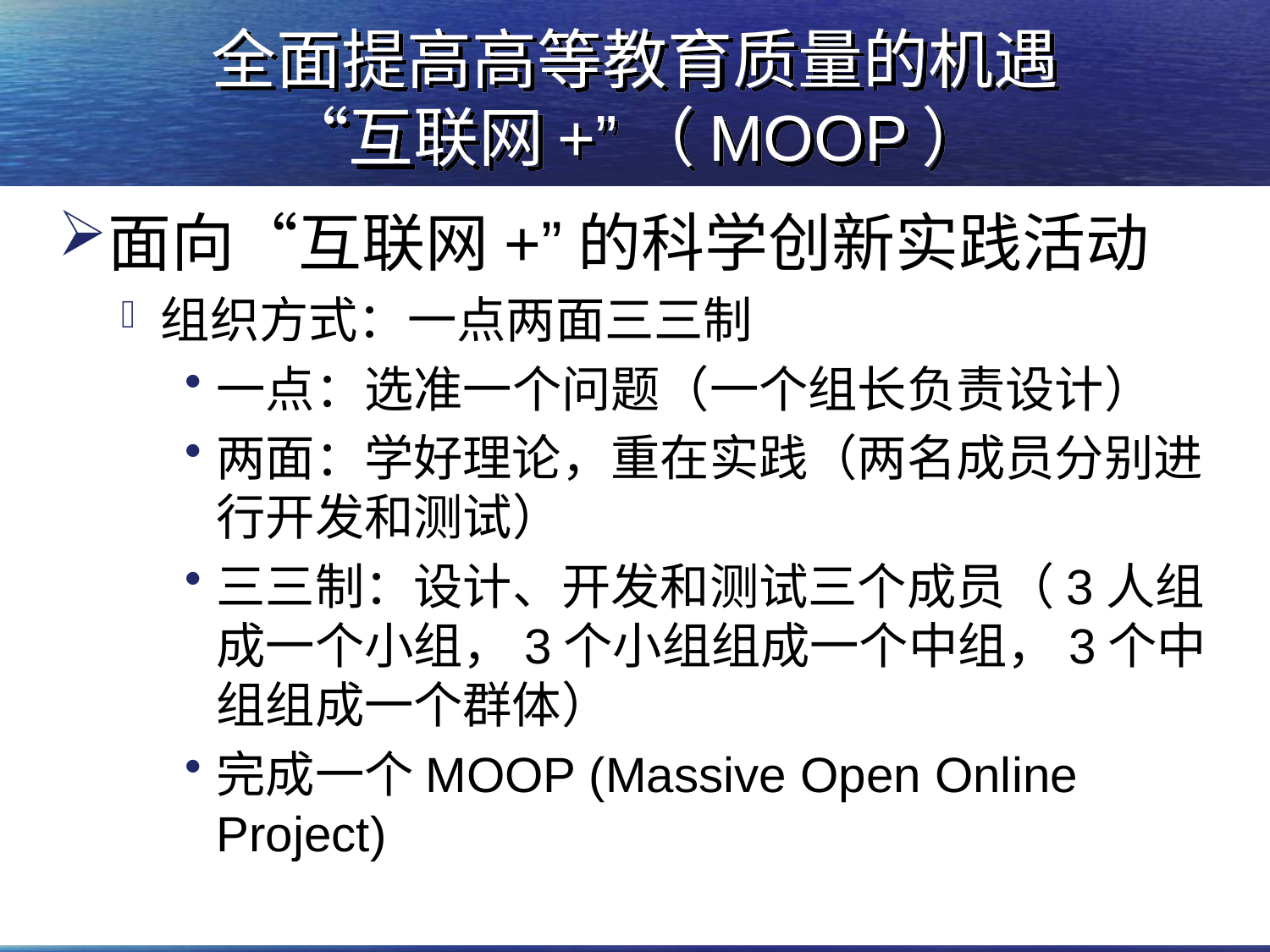

# 全面提高高等教育质量的机遇 “互联网+”（MOOP）
面向“互联网+”的科学创新实践活动
组织方式：一点两面三三制
一点：选准一个问题（一个组长负责设计）
两面：学好理论，重在实践（两名成员分别进行开发和测试）
三三制：设计、开发和测试三个成员（3人组成一个小组，3个小组组成一个中组，3个中组组成一个群体）
完成一个MOOP (Massive Open Online Project)